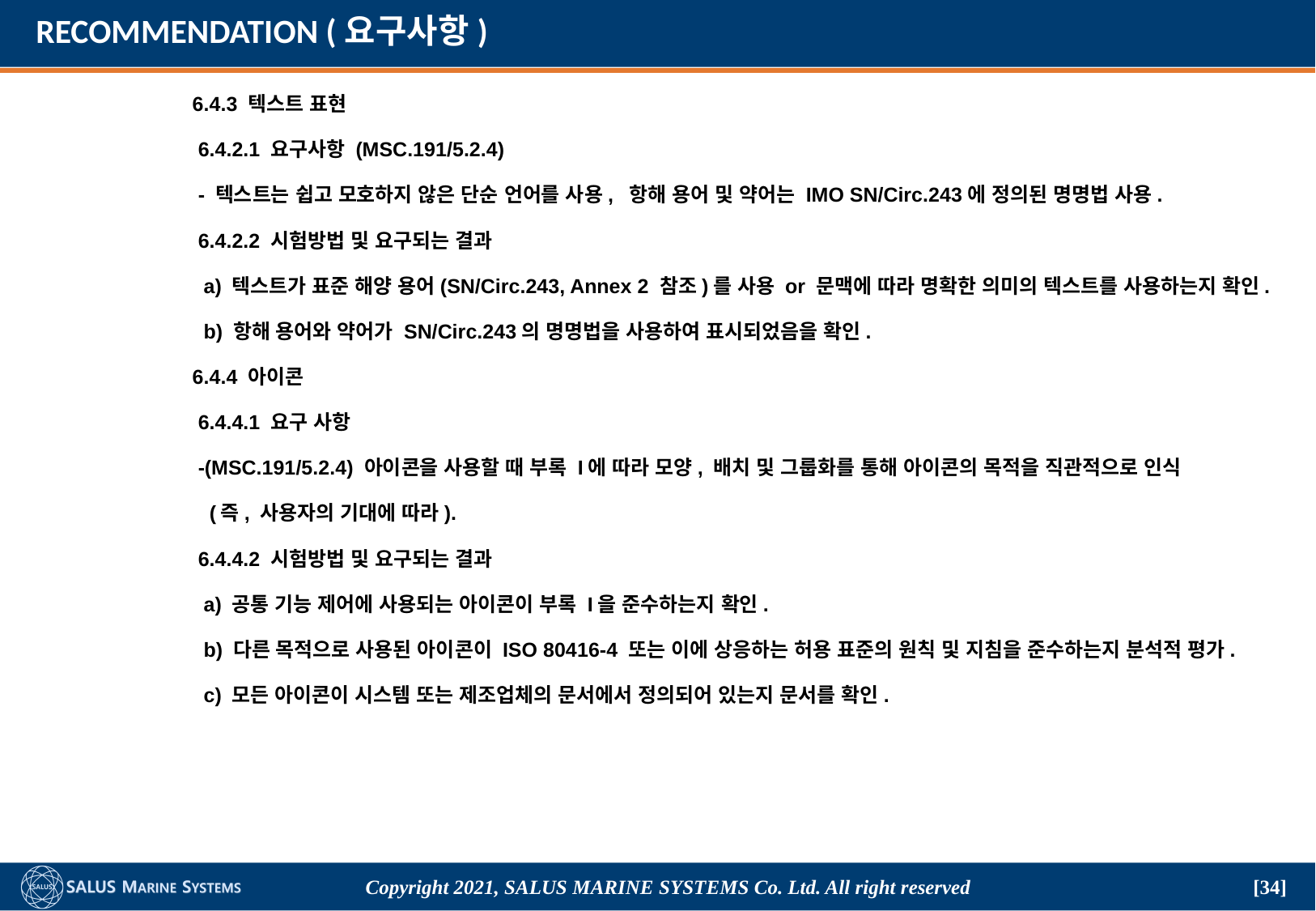

# RECOMMENDATION (요구사항)
	6.4.3 텍스트 표현
	 6.4.2.1 요구사항 (MSC.191/5.2.4)
	 - 텍스트는 쉽고 모호하지 않은 단순 언어를 사용,  항해 용어 및 약어는 IMO SN/Circ.243에 정의된 명명법 사용.
	 6.4.2.2 시험방법 및 요구되는 결과
	  a) 텍스트가 표준 해양 용어(SN/Circ.243, Annex 2 참조)를 사용 or 문맥에 따라 명확한 의미의 텍스트를 사용하는지 확인.
	  b) 항해 용어와 약어가 SN/Circ.243의 명명법을 사용하여 표시되었음을 확인.
	6.4.4 아이콘
	 6.4.4.1 요구 사항
	 -(MSC.191/5.2.4) 아이콘을 사용할 때 부록 I에 따라 모양, 배치 및 그룹화를 통해 아이콘의 목적을 직관적으로 인식
	   (즉, 사용자의 기대에 따라).
	 6.4.4.2 시험방법 및 요구되는 결과
	  a) 공통 기능 제어에 사용되는 아이콘이 부록 I을 준수하는지 확인.
	  b) 다른 목적으로 사용된 아이콘이 ISO 80416-4 또는 이에 상응하는 허용 표준의 원칙 및 지침을 준수하는지 분석적 평가.
	  c) 모든 아이콘이 시스템 또는 제조업체의 문서에서 정의되어 있는지 문서를 확인.

Copyright 2021, SALUS Marine Systems Co. Ltd. All right reserved
[34]